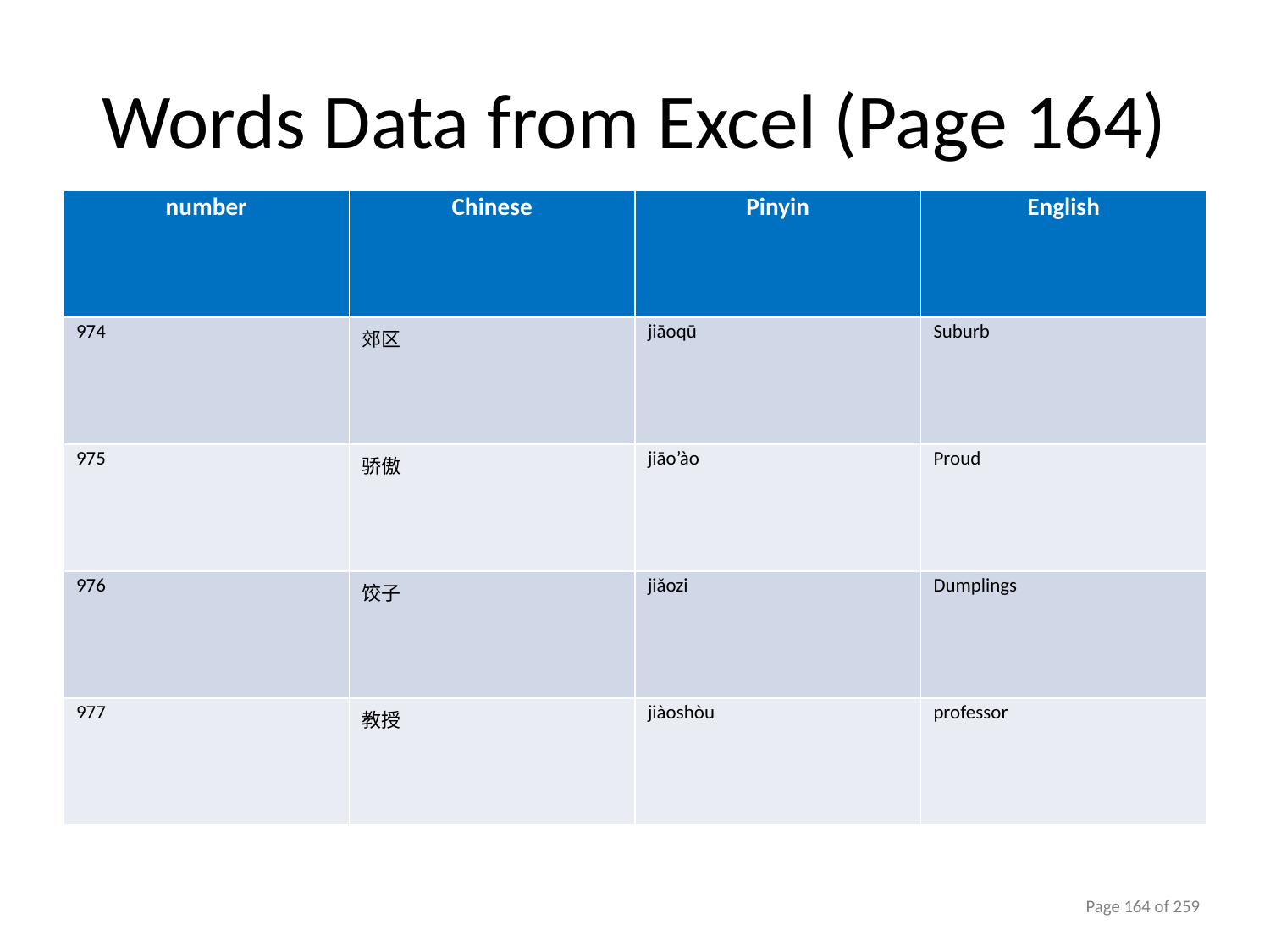

# Words Data from Excel (Page 164)
| number | Chinese | Pinyin | English |
| --- | --- | --- | --- |
| 974 | 郊区 | jiāoqū | Suburb |
| 975 | 骄傲 | jiāo’ào | Proud |
| 976 | 饺子 | jiǎozi | Dumplings |
| 977 | 教授 | jiàoshòu | professor |

Page 164 of 259